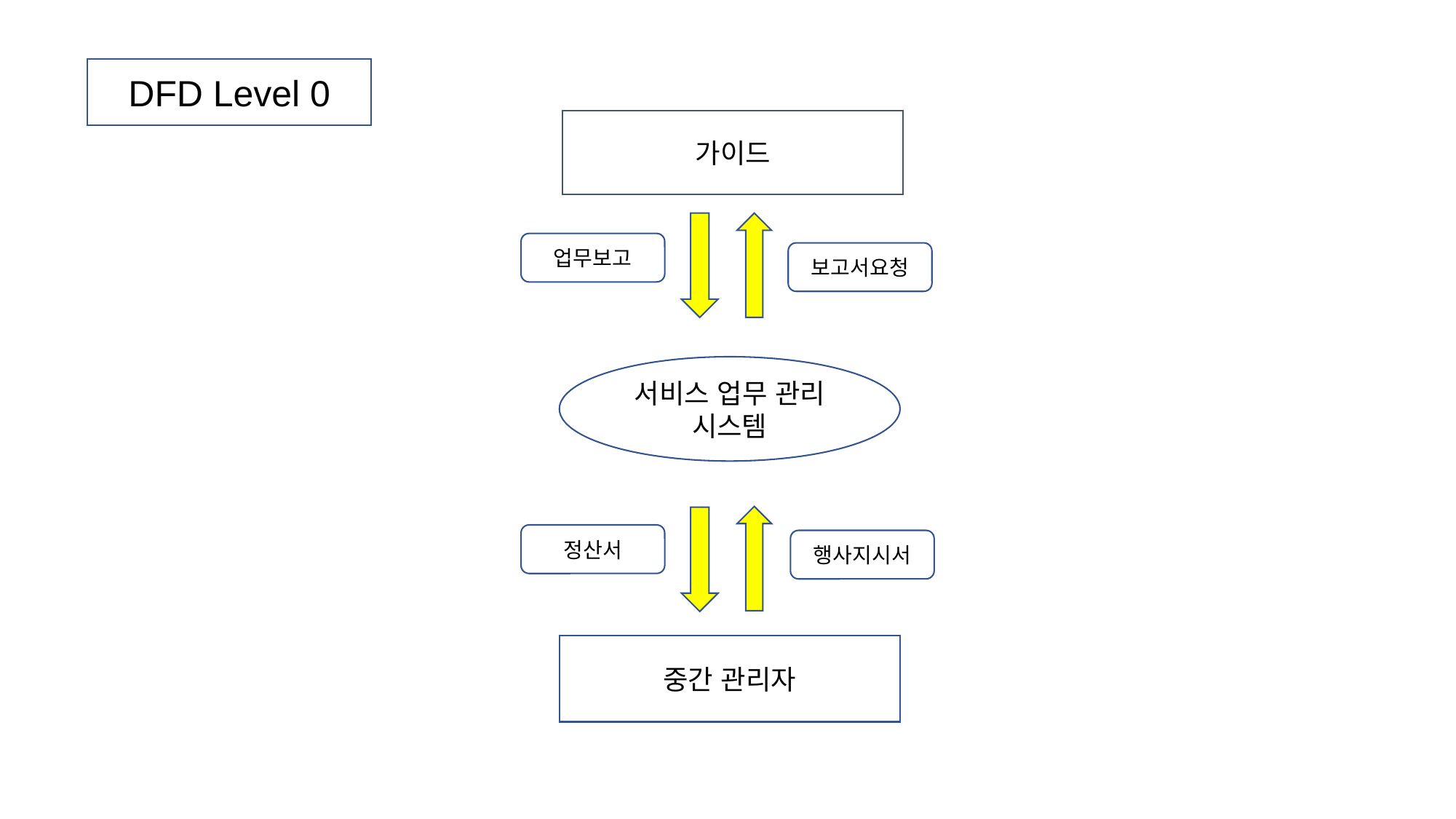

DFD Level 0
가이드

업무보고
보고서요청
서비스 업무 관리 시스템

정산서
행사지시서
중간 관리자